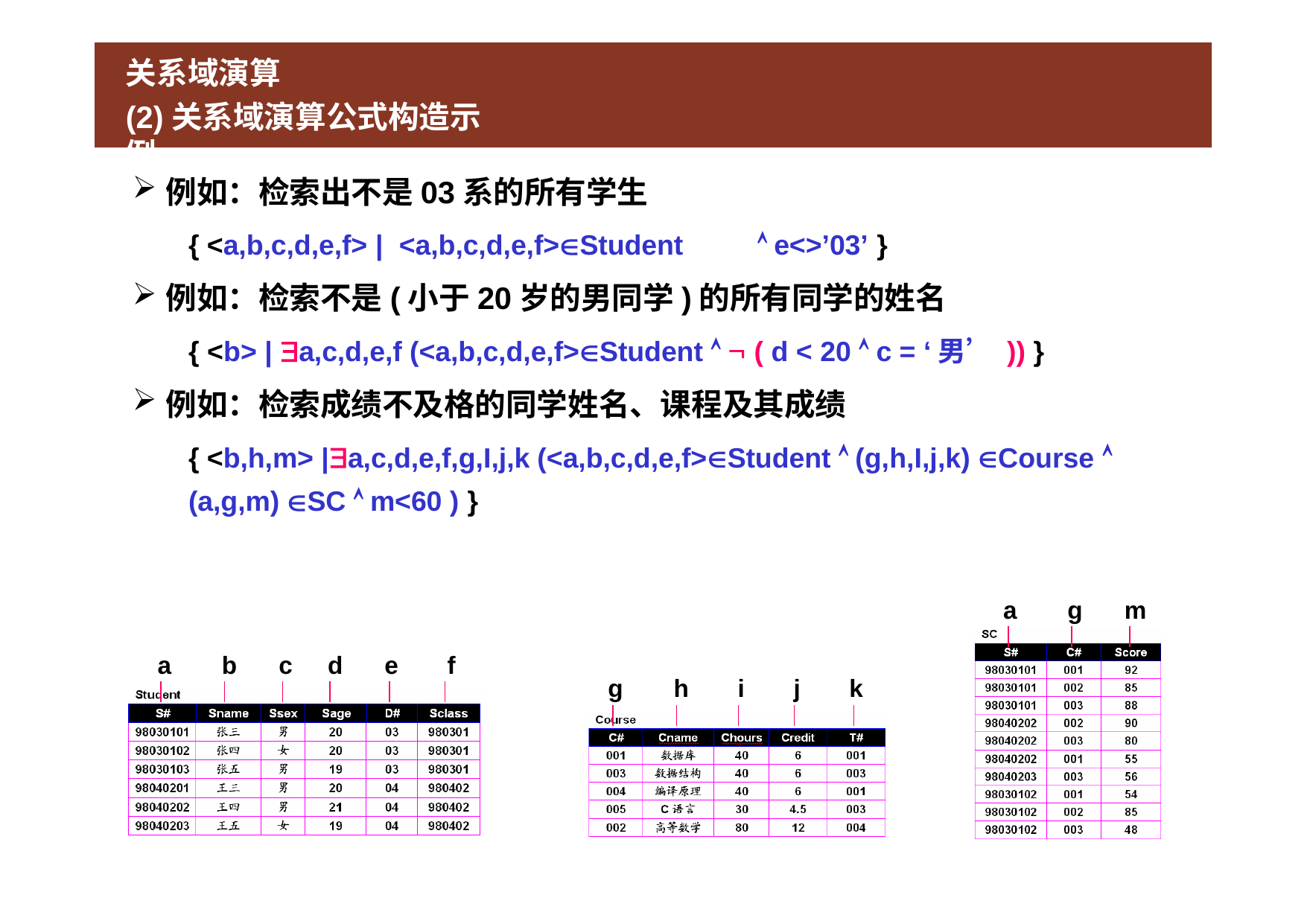

# 关系域演算
(2)关系域演算公式构造示例
例如：检索出不是03系的所有学生
{ <a,b,c,d,e,f> |  <a,b,c,d,e,f>∈Student	∧ e<>’03’ }
例如：检索不是(小于20岁的男同学)的所有同学的姓名
{ <b> | ∃a,c,d,e,f (<a,b,c,d,e,f>∈Student ∧ ¬ ( d < 20 ∧ c = ‘男’ )) }
例如：检索成绩不及格的同学姓名、课程及其成绩
{ <b,h,m> |∃a,c,d,e,f,g,I,j,k (<a,b,c,d,e,f>∈Student ∧ (g,h,I,j,k) ∈Course ∧
(a,g,m) ∈SC ∧ m<60 ) }
a	g	m

a	b	c	d	e	f
g	h	i	j	k